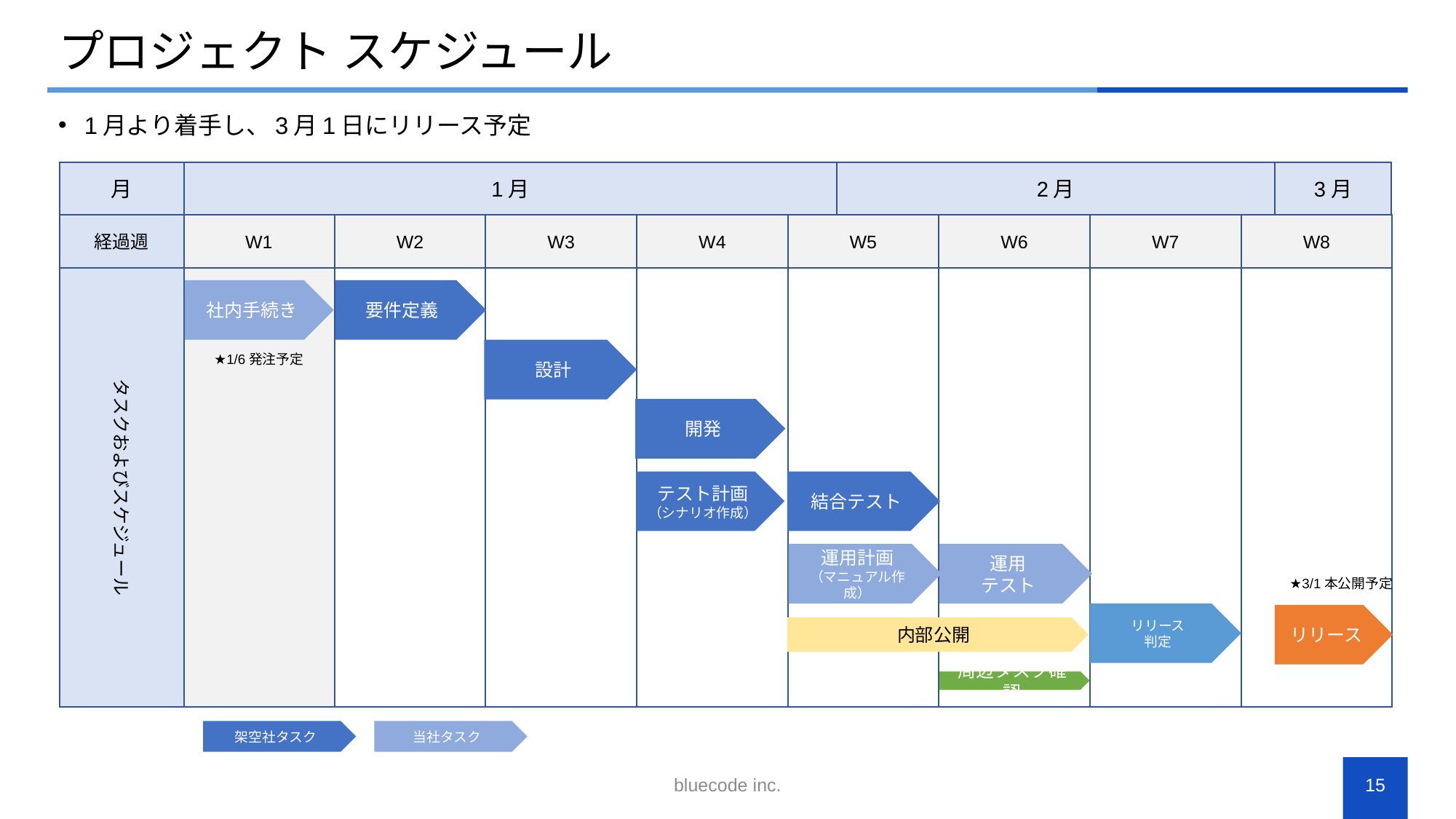

# プロジェクト スケジュール
1月より着手し、3月1日にリリース予定
月
1月
2月
3月
経過週
W1
W2
W3
W4
W5
W6
W7
W8
タスクおよびスケジュール

社内手続き
要件定義
設計
★1/6発注予定
開発
テスト計画
（シナリオ作成）
結合テスト
運用計画
（マニュアル作成）
運用
テスト
★3/1本公開予定
リリース
判定
リリース
内部公開
周辺タスク確認
架空社タスク
当社タスク
bluecode inc.
15